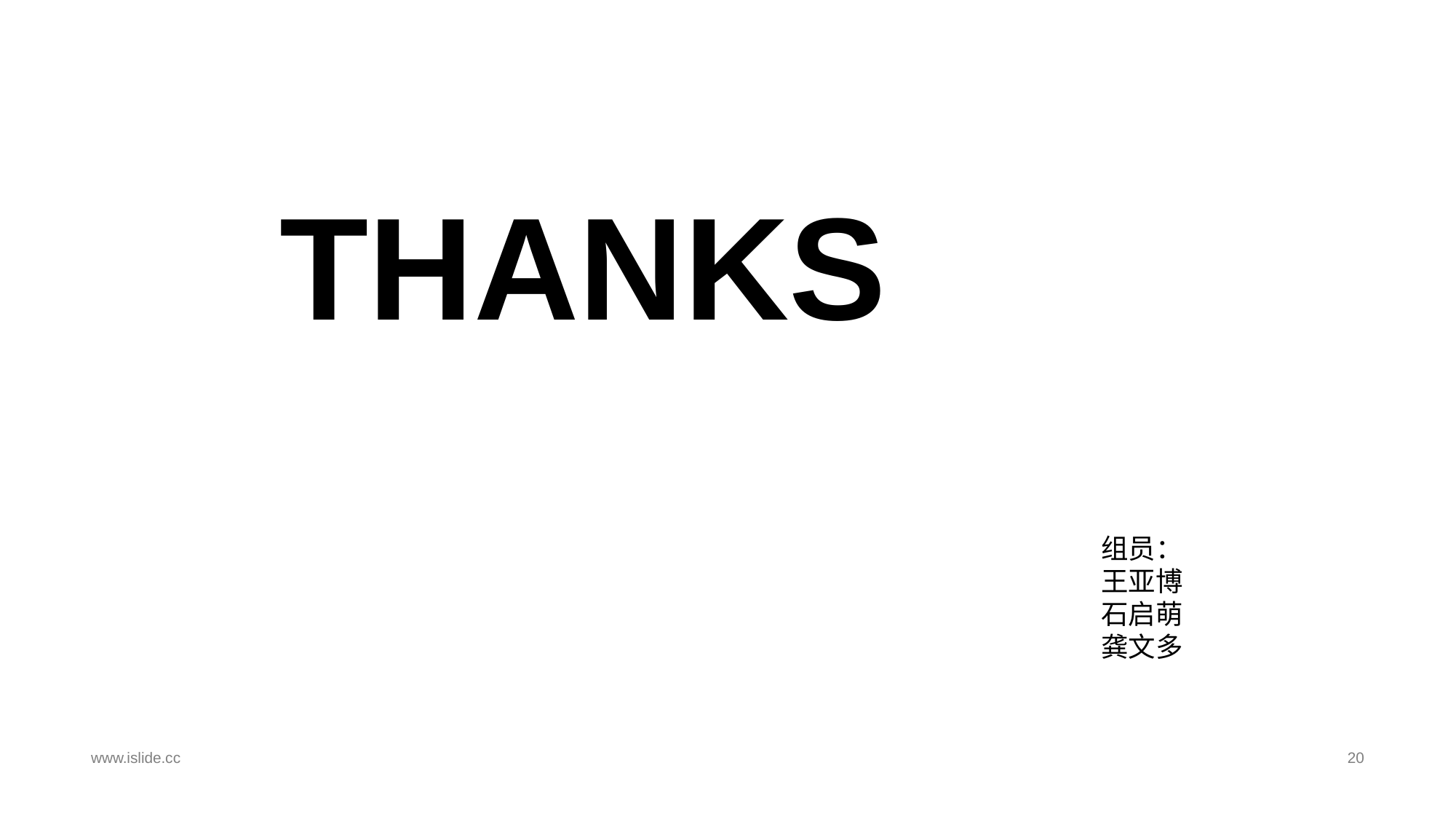

# THANKS
组员：
王亚博
石启萌
龚文多
www.islide.cc
20